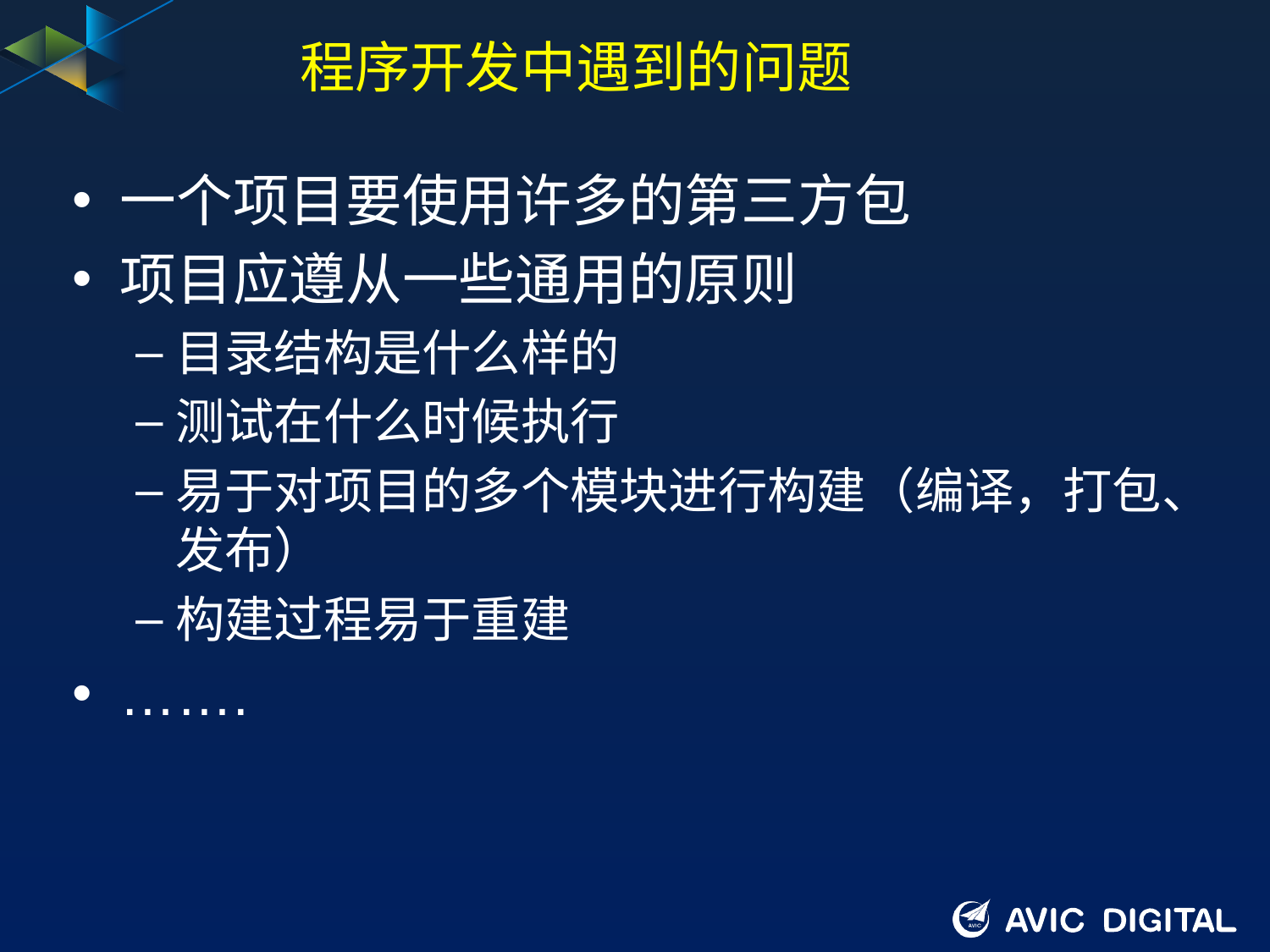

# 程序开发中遇到的问题
一个项目要使用许多的第三方包
项目应遵从一些通用的原则
目录结构是什么样的
测试在什么时候执行
易于对项目的多个模块进行构建（编译，打包、发布）
构建过程易于重建
…….